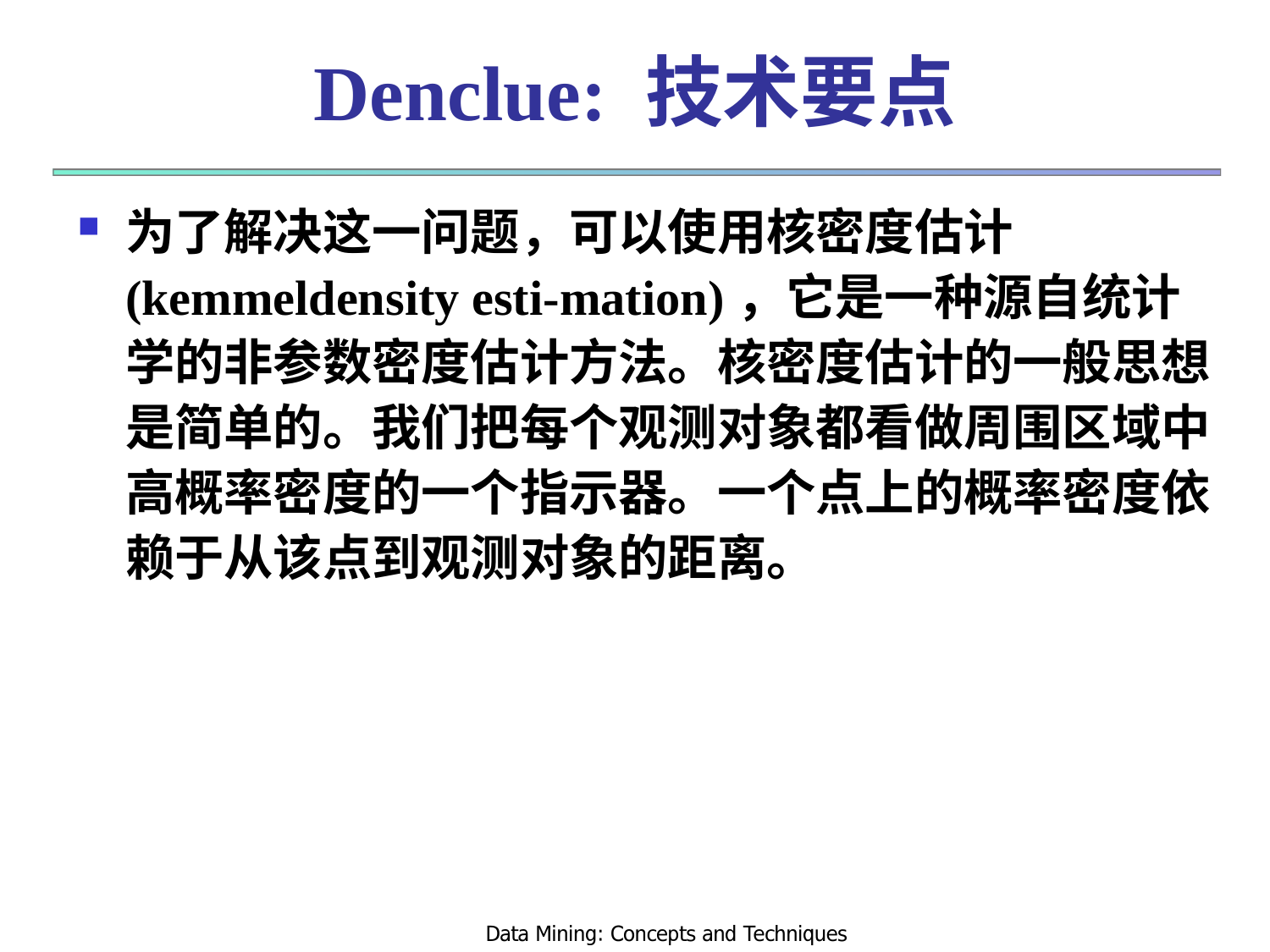

Denclue: 技术要点
# 为了解决这一问题，可以使用核密度估计(kemmeldensity esti-mation)，它是一种源自统计学的非参数密度估计方法。核密度估计的一般思想是简单的。我们把每个观测对象都看做周围区域中高概率密度的一个指示器。一个点上的概率密度依赖于从该点到观测对象的距离。
Data Mining: Concepts and Techniques
82